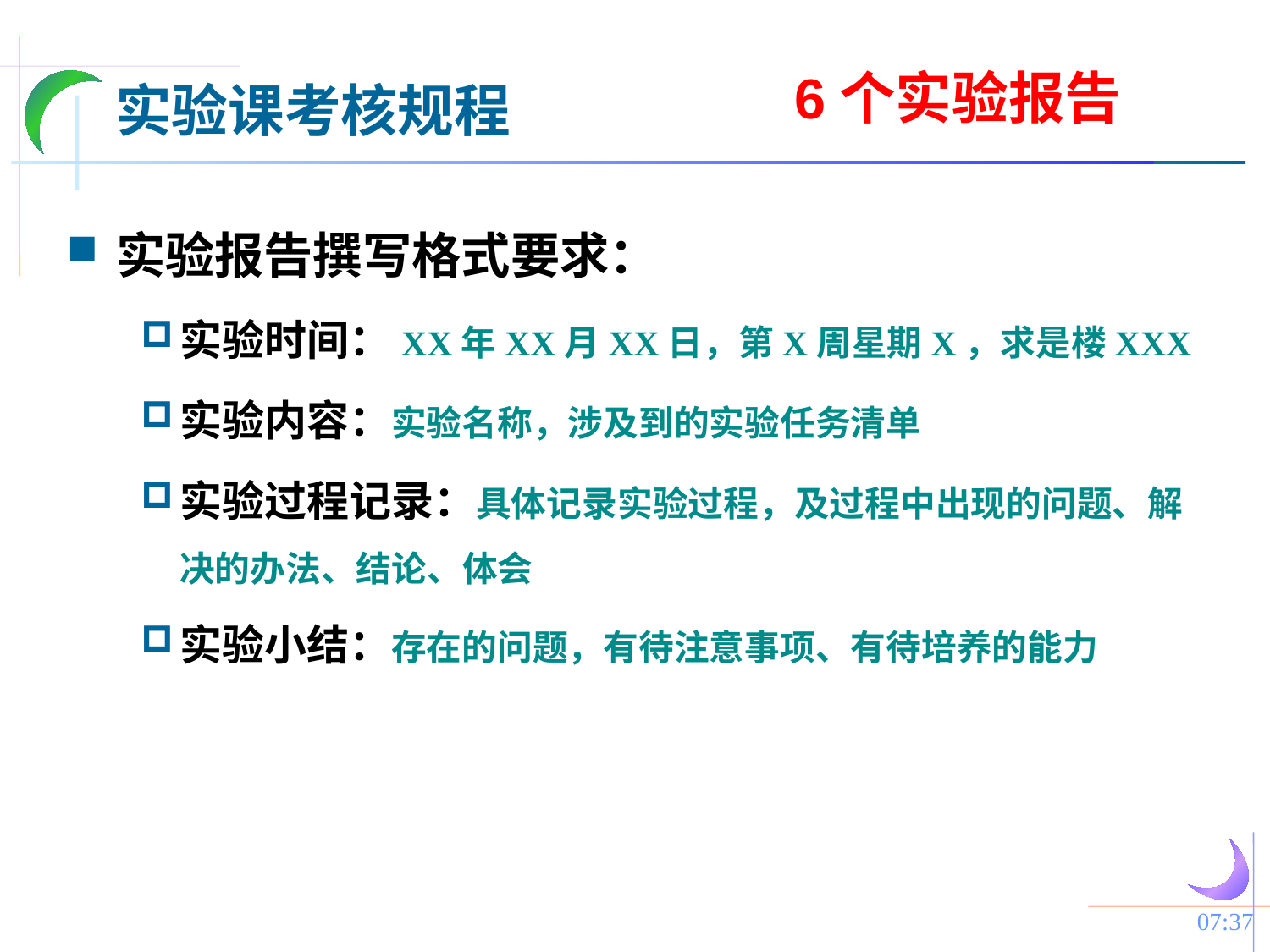

6个实验报告
# 实验课考核规程
实验报告撰写格式要求：
实验时间：XX年XX月XX日，第X周星期X，求是楼XXX
实验内容：实验名称，涉及到的实验任务清单
实验过程记录：具体记录实验过程，及过程中出现的问题、解决的办法、结论、体会
实验小结：存在的问题，有待注意事项、有待培养的能力
 07:37